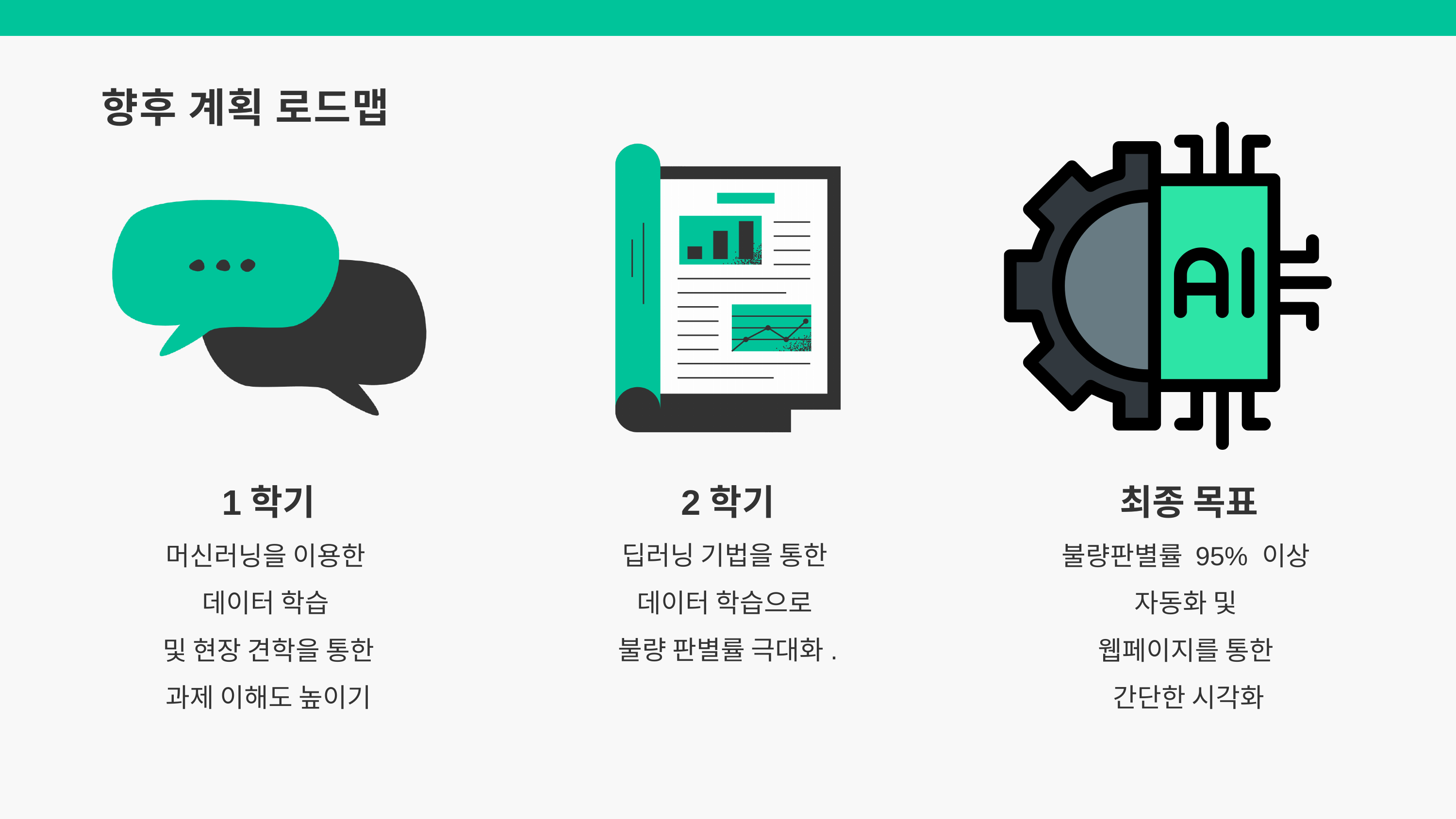

향후 계획 로드맵

1학기
2학기
최종 목표
머신러닝을 이용한
데이터 학습
및 현장 견학을 통한
과제 이해도 높이기

딥러닝 기법을 통한
데이터 학습으로
불량 판별률 극대화.

불량판별률 95% 이상
자동화 및
웹페이지를 통한
간단한 시각화